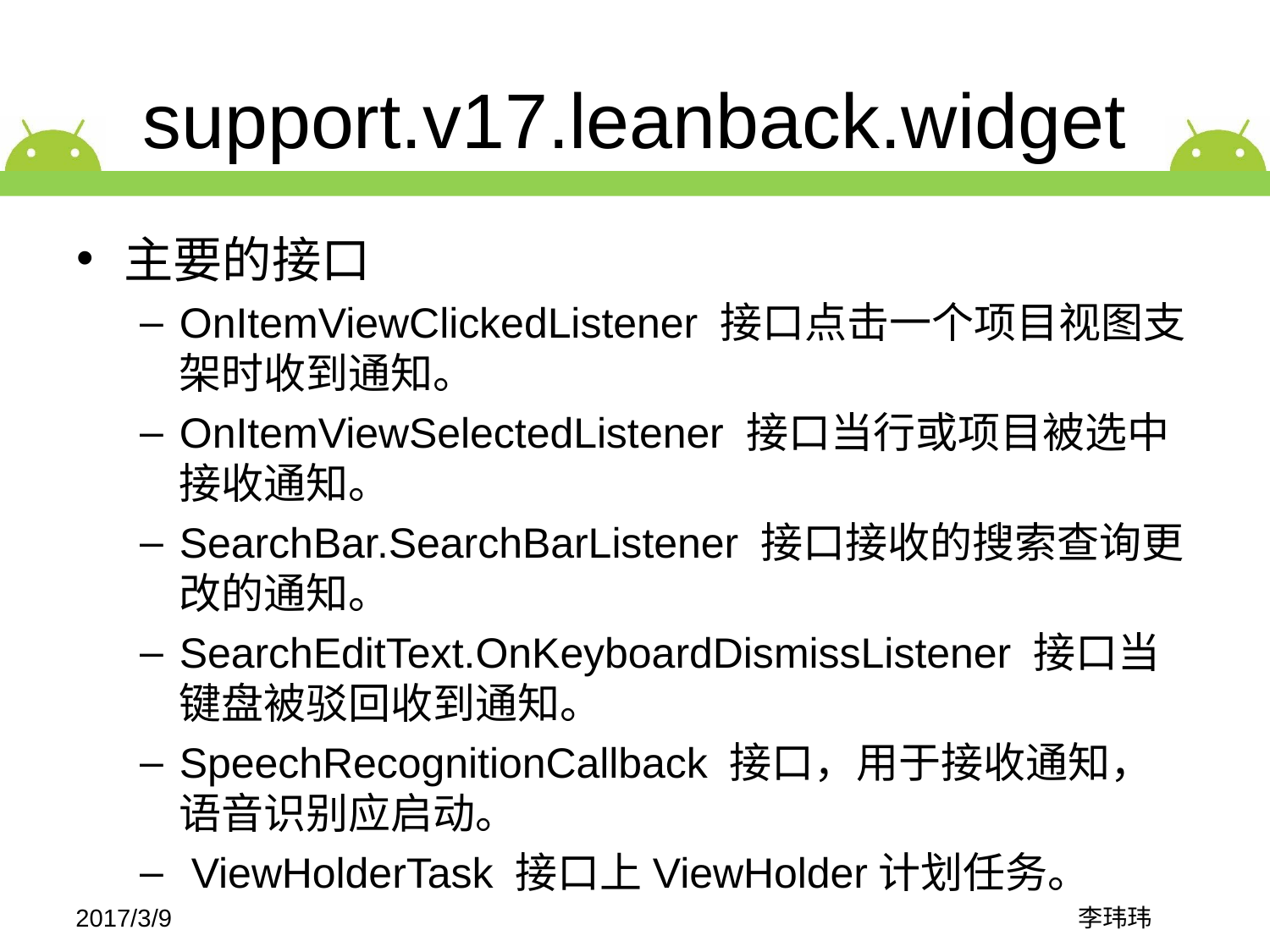

# support.v17.leanback.widget
主要的接口
OnItemViewClickedListener 接口点击一个项目视图支架时收到通知。
OnItemViewSelectedListener 接口当行或项目被选中接收通知。
SearchBar.SearchBarListener 接口接收的搜索查询更改的通知。
SearchEditText.OnKeyboardDismissListener 接口当键盘被驳回收到通知。
SpeechRecognitionCallback 接口，用于接收通知，语音识别应启动。
 ViewHolderTask 接口上ViewHolder计划任务。